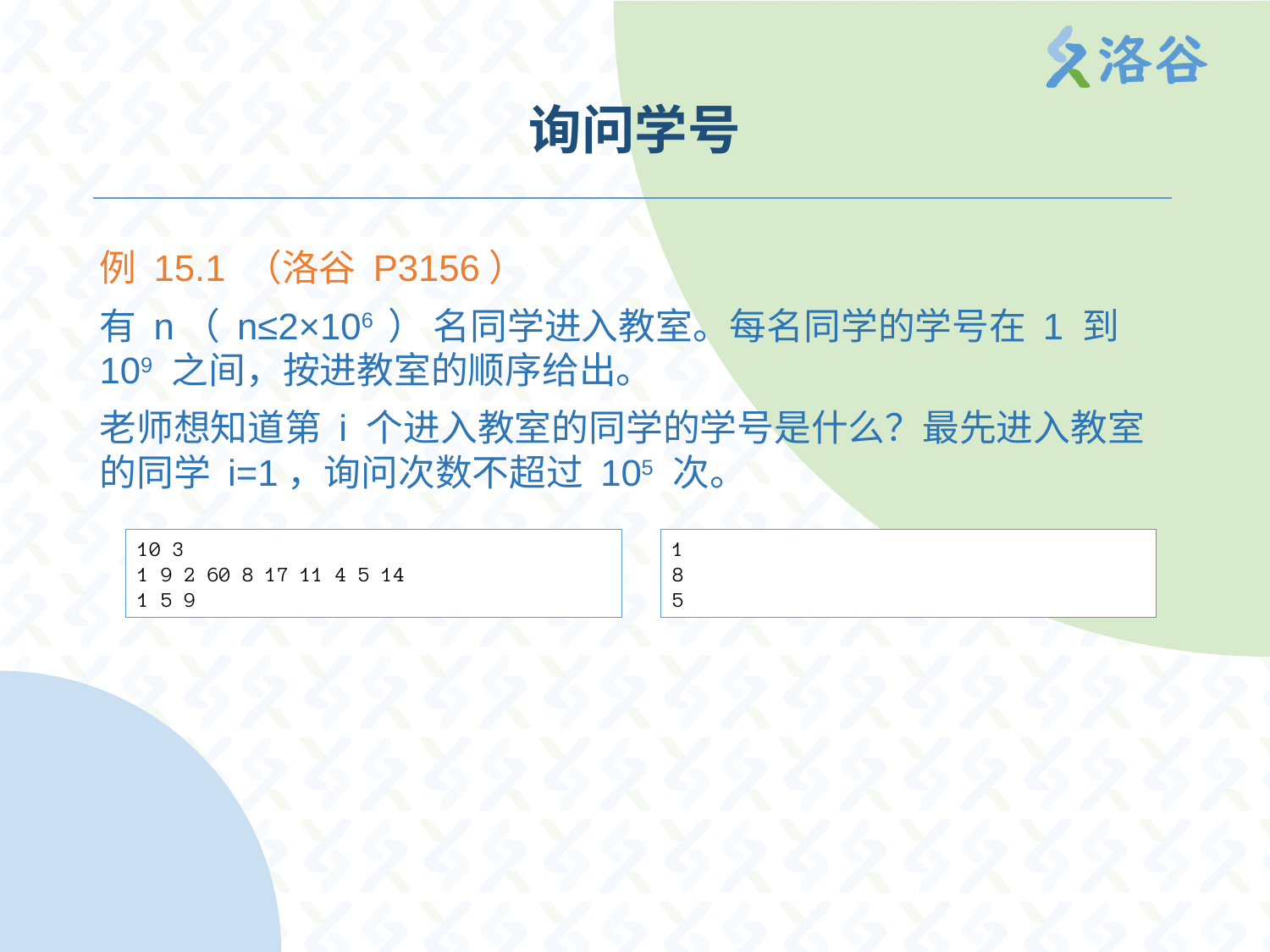

# 询问学号
例 15.1 （洛谷 P3156）
有 n（ n≤2×106 ） 名同学进入教室。每名同学的学号在 1 到 109 之间，按进教室的顺序给出。
老师想知道第 i 个进入教室的同学的学号是什么？最先进入教室的同学 i=1，询问次数不超过 105 次。
10 3
1 9 2 60 8 17 11 4 5 14
1 5 9
1
8
5